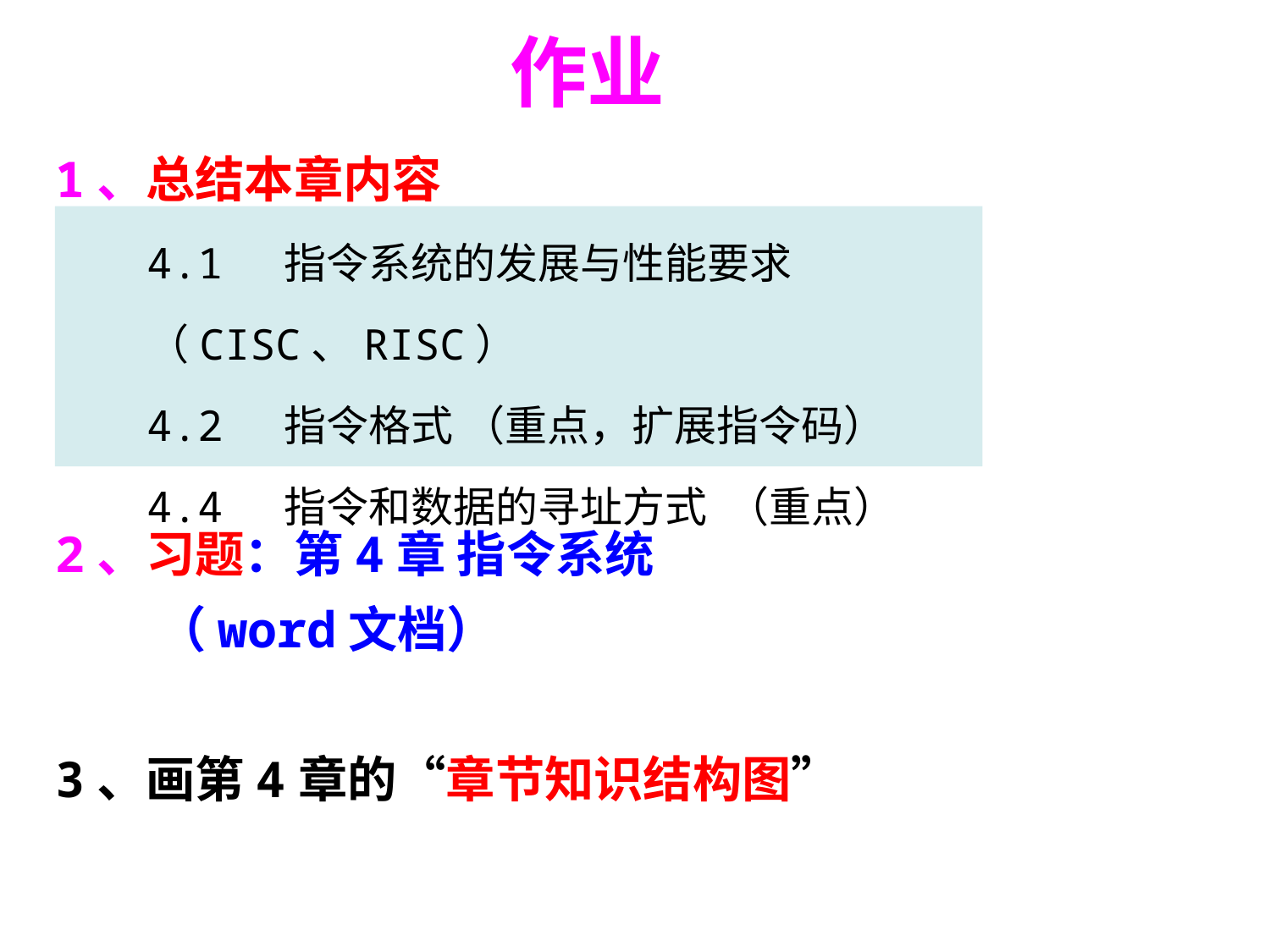

# 作业
1、总结本章内容

2、习题：第4章 指令系统
        （word文档）

3、画第4章的“章节知识结构图”
4.1  指令系统的发展与性能要求（CISC、RISC）
4.2  指令格式 （重点，扩展指令码）
4.4  指令和数据的寻址方式  （重点）